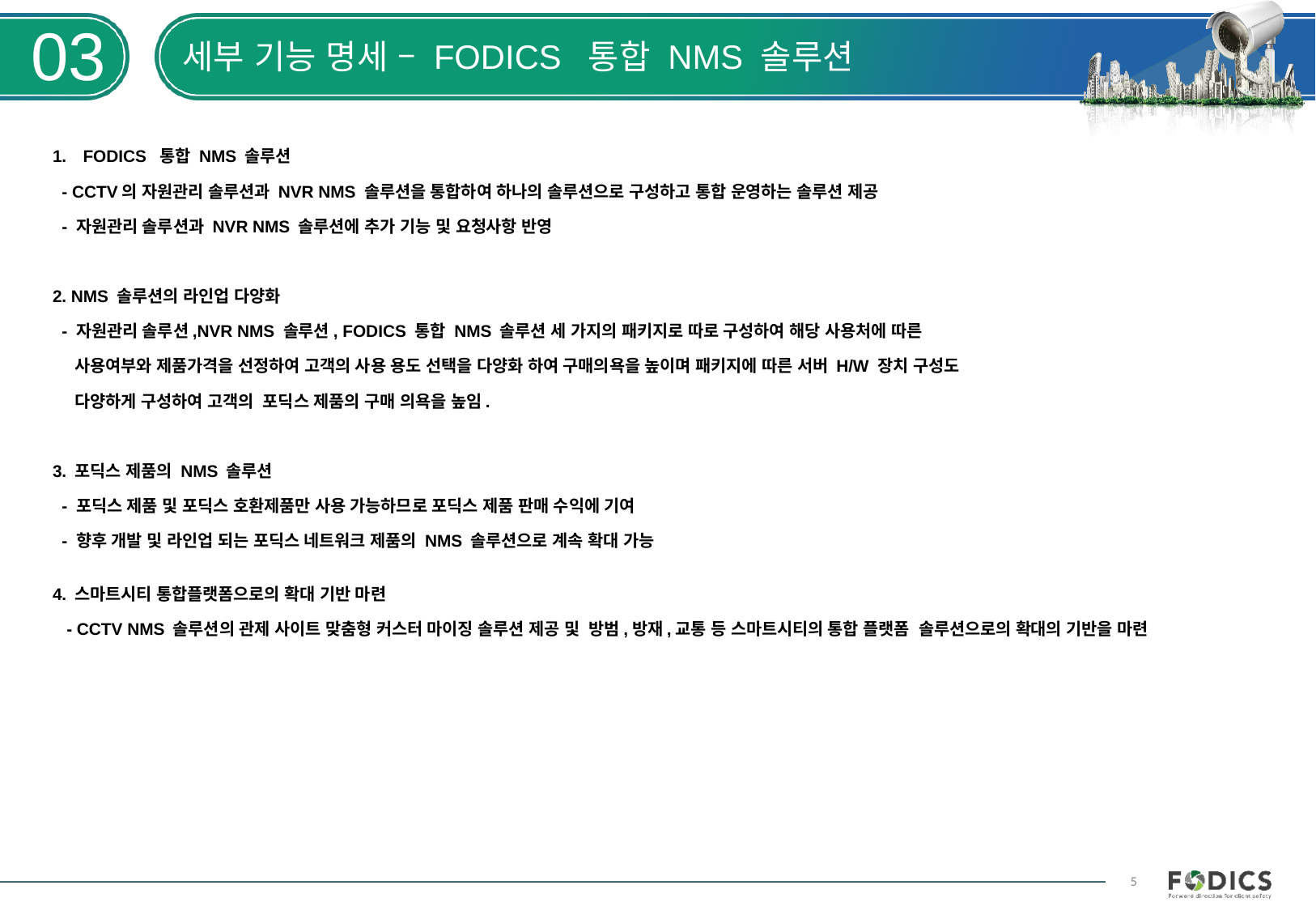

03
# 세부 기능 명세 – FODICS  통합 NMS 솔루션
FODICS  통합 NMS 솔루션
  - CCTV의 자원관리 솔루션과 NVR NMS 솔루션을 통합하여 하나의 솔루션으로 구성하고 통합 운영하는 솔루션 제공
  - 자원관리 솔루션과 NVR NMS 솔루션에 추가 기능 및 요청사항 반영

2. NMS 솔루션의 라인업 다양화
  - 자원관리 솔루션,NVR NMS 솔루션, FODICS 통합 NMS 솔루션 세 가지의 패키지로 따로 구성하여 해당 사용처에 따른
    사용여부와 제품가격을 선정하여 고객의 사용 용도 선택을 다양화 하여 구매의욕을 높이며 패키지에 따른 서버 H/W 장치 구성도
    다양하게 구성하여 고객의  포딕스 제품의 구매 의욕을 높임.

3. 포딕스 제품의 NMS 솔루션
  - 포딕스 제품 및 포딕스 호환제품만 사용 가능하므로 포딕스 제품 판매 수익에 기여
  - 향후 개발 및 라인업 되는 포딕스 네트워크 제품의 NMS 솔루션으로 계속 확대 가능
4. 스마트시티 통합플랫폼으로의 확대 기반 마련
   - CCTV NMS 솔루션의 관제 사이트 맞춤형 커스터 마이징 솔루션 제공 및  방범,방재,교통 등 스마트시티의 통합 플랫폼  솔루션으로의 확대의 기반을 마련

5